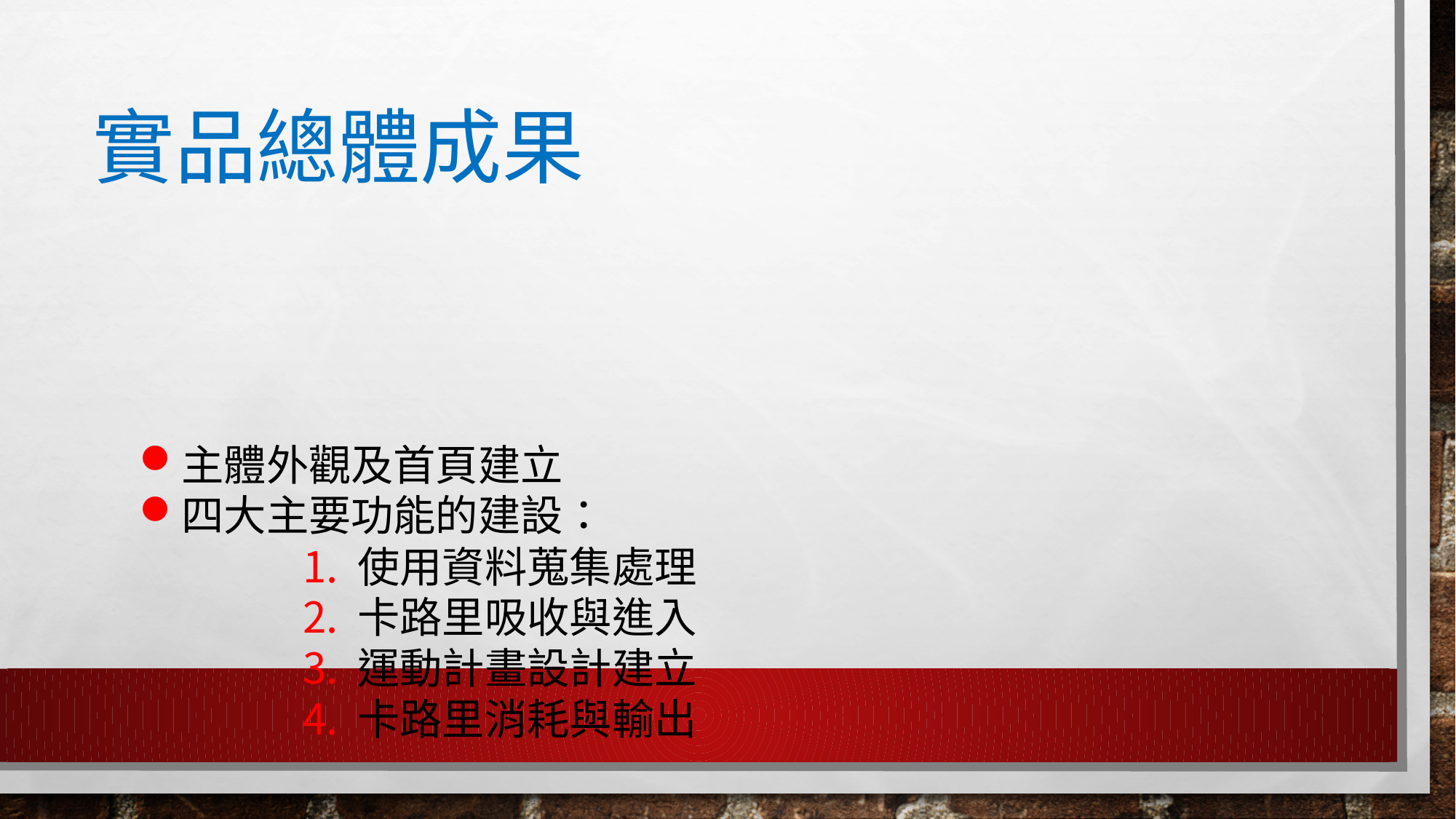

# 實品總體成果
主體外觀及首頁建立
四大主要功能的建設：
使用資料蒐集處理
卡路里吸收與進入
運動計畫設計建立
卡路里消耗與輸出